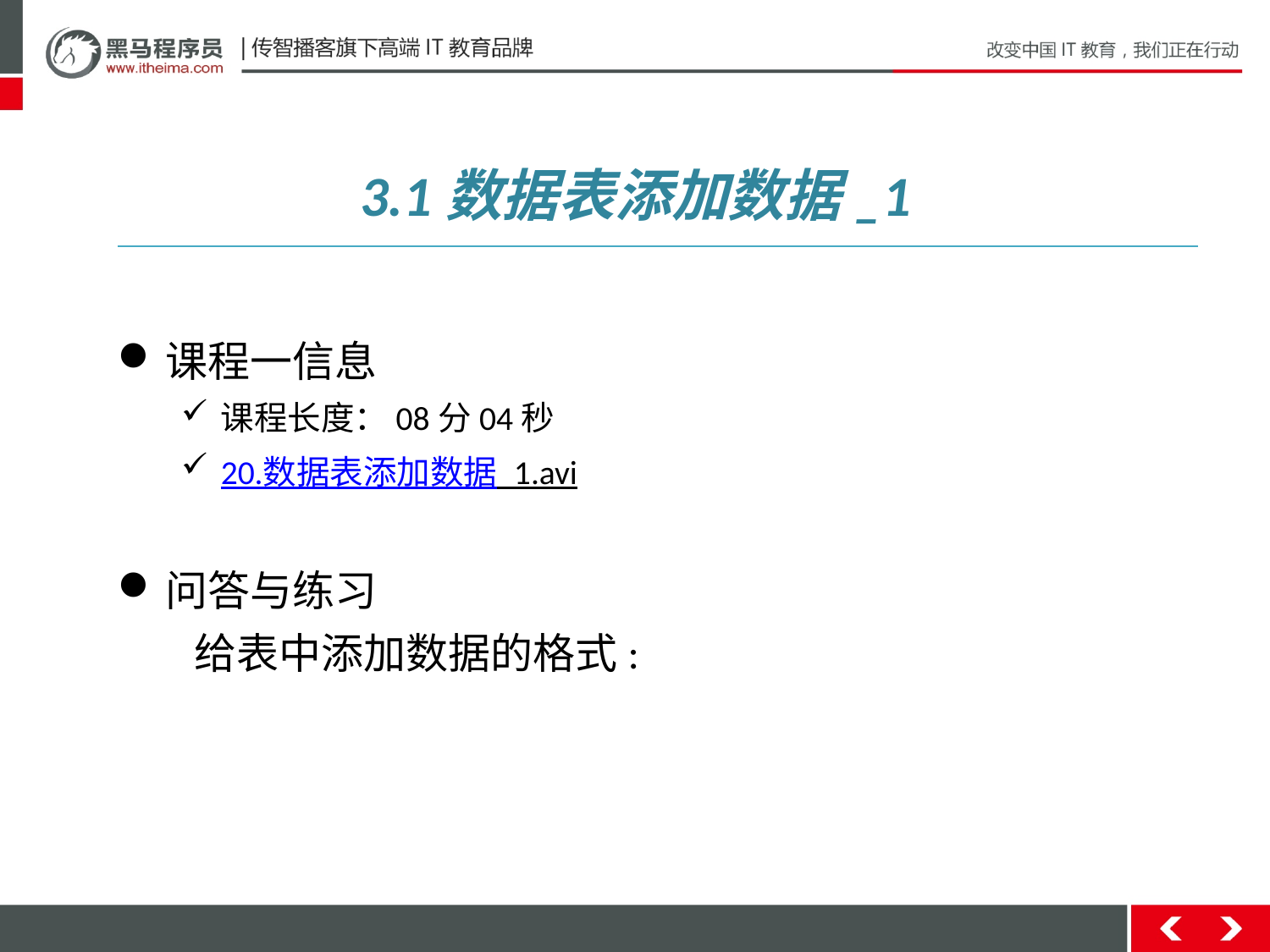

3.1数据表添加数据_1

课程一信息
课程长度：08分04秒
20.数据表添加数据_1.avi

问答与练习
       给表中添加数据的格式: